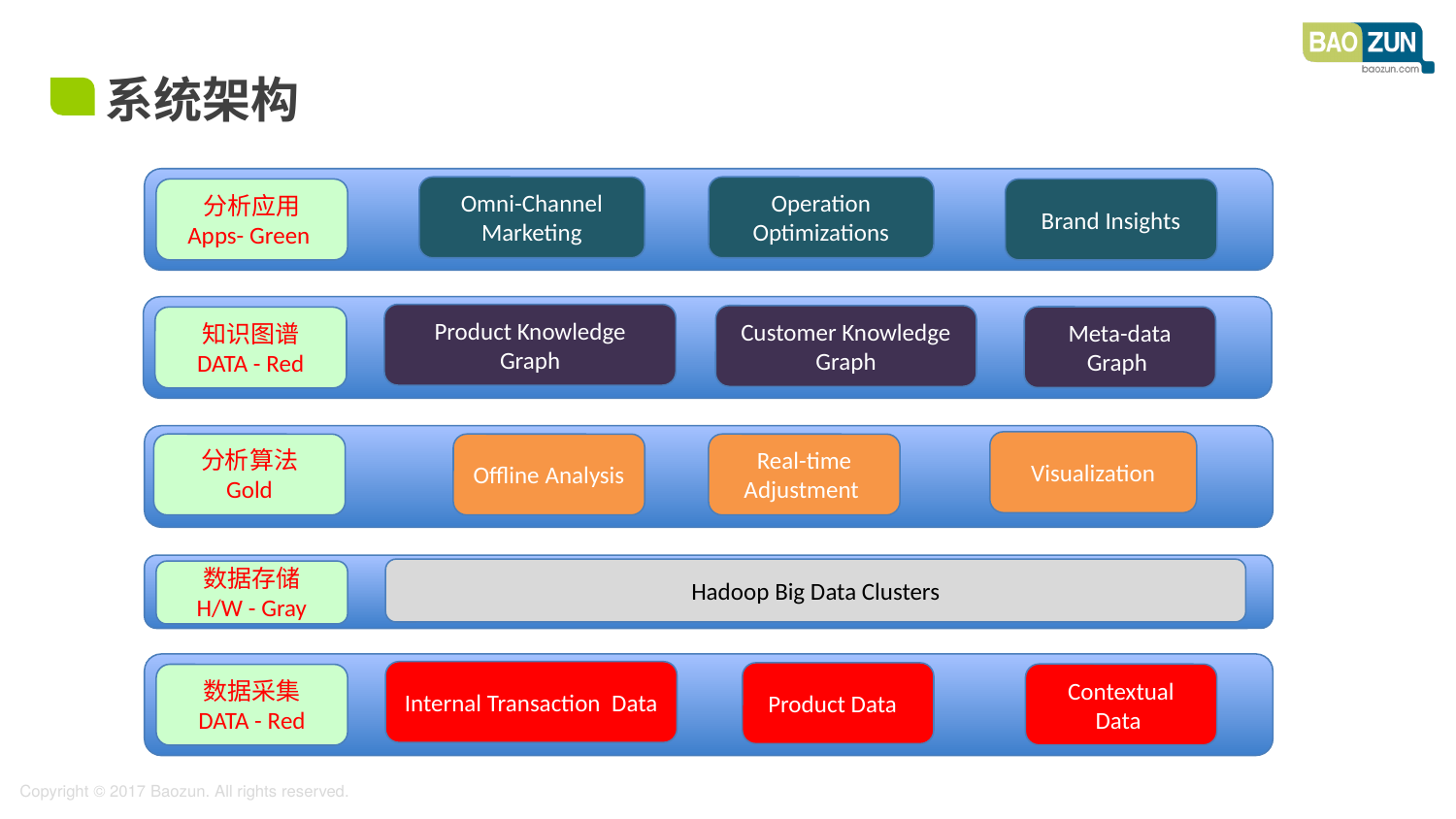

# 系统架构

Omni-Channel Marketing
Operation Optimizations
分析应用
Apps- Green
Brand Insights

Product Knowledge Graph
Customer Knowledge Graph
Meta-data Graph
知识图谱
DATA - Red

Visualization
分析算法
Gold
Offline Analysis
Real-time Adjustment

Hadoop Big Data Clusters
数据存储
H/W - Gray

Internal Transaction  Data
Product Data
Contextual Data
数据采集
DATA - Red